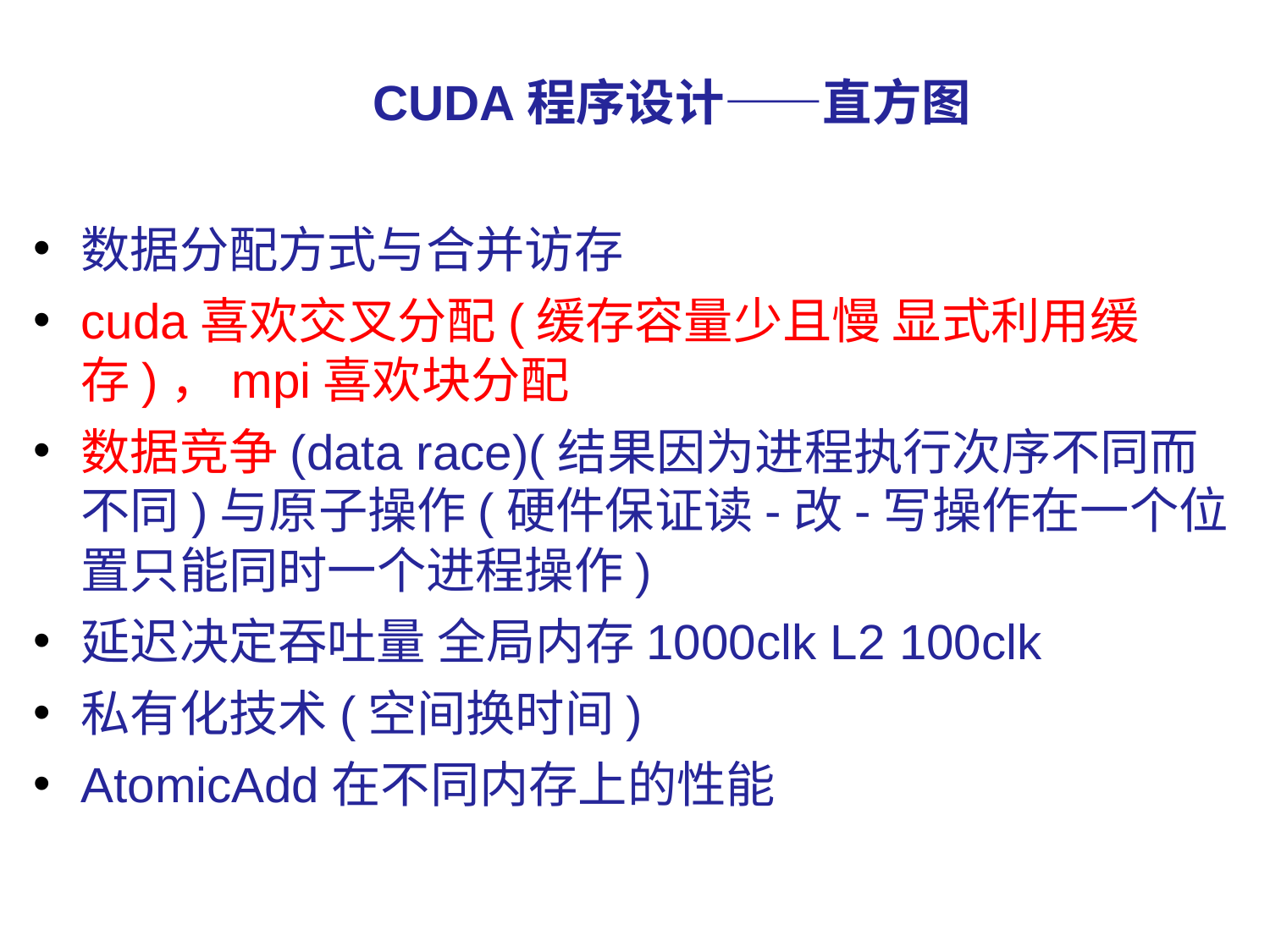

# CUDA程序设计——直方图
数据分配方式与合并访存
cuda喜欢交叉分配(缓存容量少且慢 显式利用缓存)，mpi喜欢块分配
数据竞争(data race)(结果因为进程执行次序不同而不同)与原子操作(硬件保证读-改-写操作在一个位置只能同时一个进程操作)
延迟决定吞吐量 全局内存1000clk L2 100clk
私有化技术(空间换时间)
AtomicAdd在不同内存上的性能